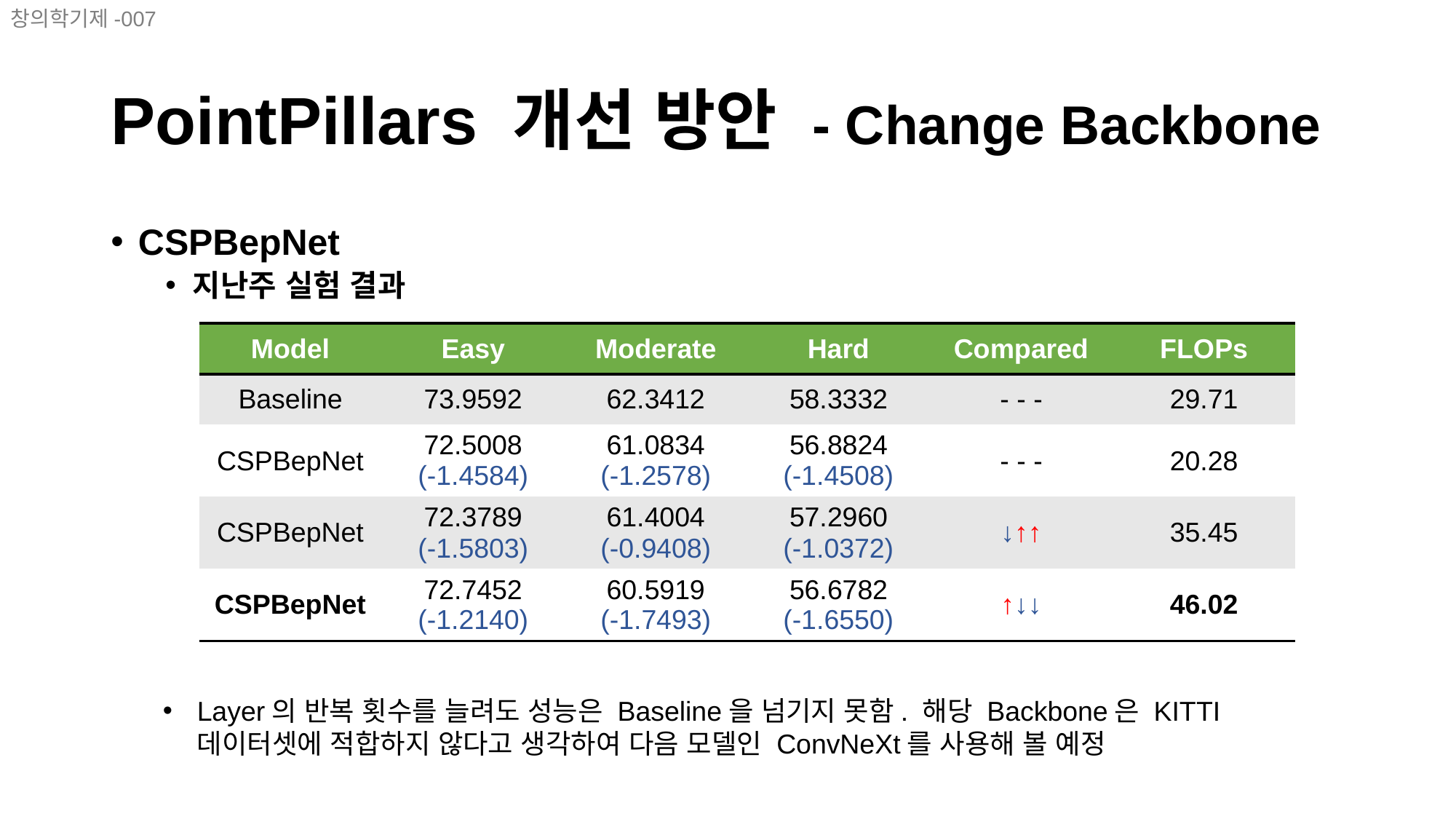

창의학기제-007
# PointPillars 개선 방안 - Change Backbone
CSPBepNet
지난주 실험 결과

| Model | Easy | Moderate | Hard | Compared | FLOPs |
| --- | --- | --- | --- | --- | --- |
| Baseline | 73.9592 | 62.3412 | 58.3332 | - - - | 29.71 |
| CSPBepNet | 72.5008 (-1.4584) | 61.0834 (-1.2578) | 56.8824 (-1.4508) | - - - | 20.28 |
| CSPBepNet | 72.3789 (-1.5803) | 61.4004 (-0.9408) | 57.2960 (-1.0372) | ↓↑↑ | 35.45 |
| CSPBepNet | 72.7452 (-1.2140) | 60.5919 (-1.7493) | 56.6782 (-1.6550) | ↑↓↓ | 46.02 |
Layer의 반복 횟수를 늘려도 성능은 Baseline을 넘기지 못함. 해당 Backbone은 KITTI 데이터셋에 적합하지 않다고 생각하여 다음 모델인 ConvNeXt를 사용해 볼 예정